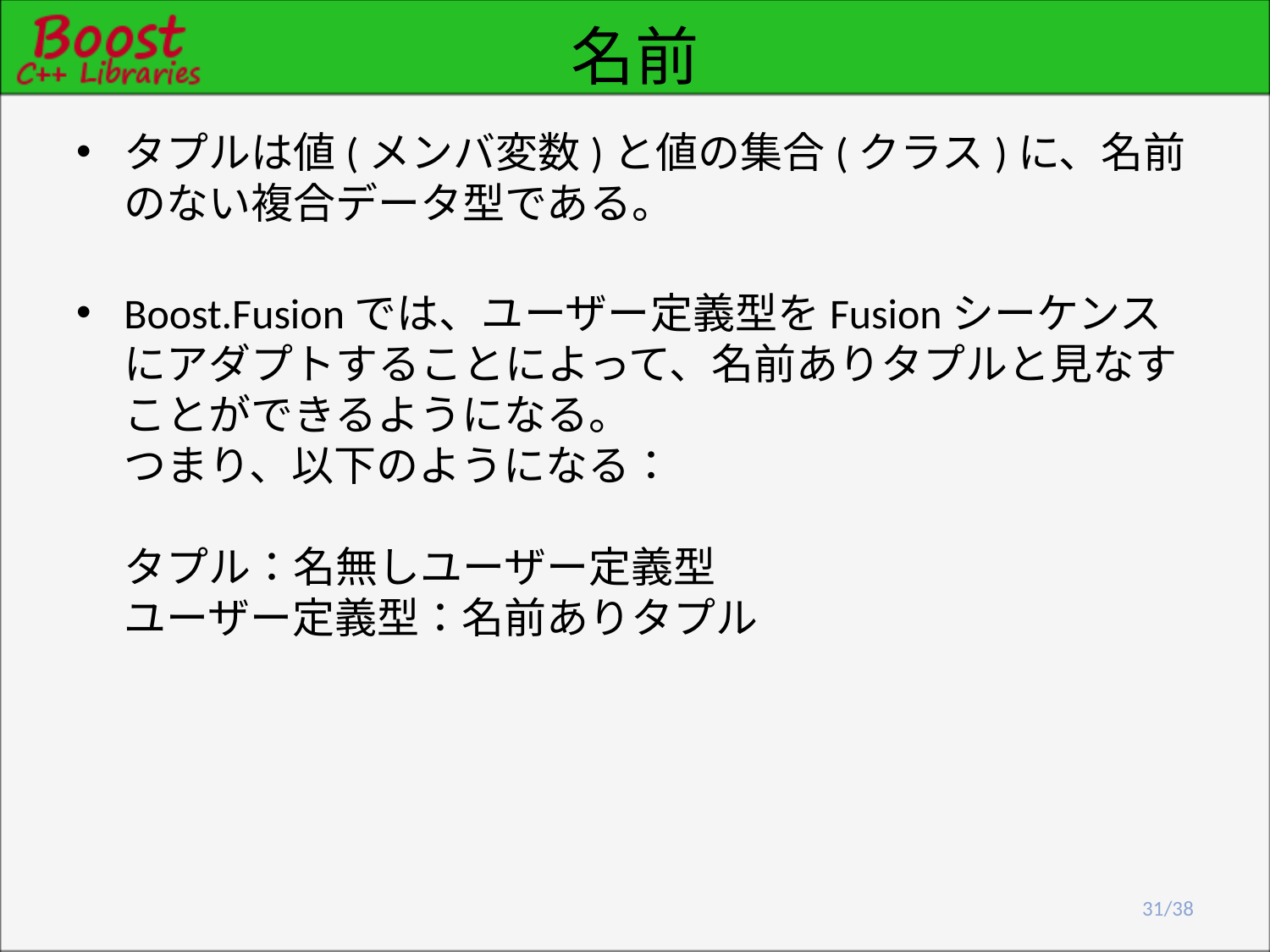

# 名前
タプルは値(メンバ変数)と値の集合(クラス)に、名前のない複合データ型である。
Boost.Fusionでは、ユーザー定義型をFusionシーケンスにアダプトすることによって、名前ありタプルと見なすことができるようになる。
つまり、以下のようになる：
タプル：名無しユーザー定義型
ユーザー定義型：名前ありタプル
31/38